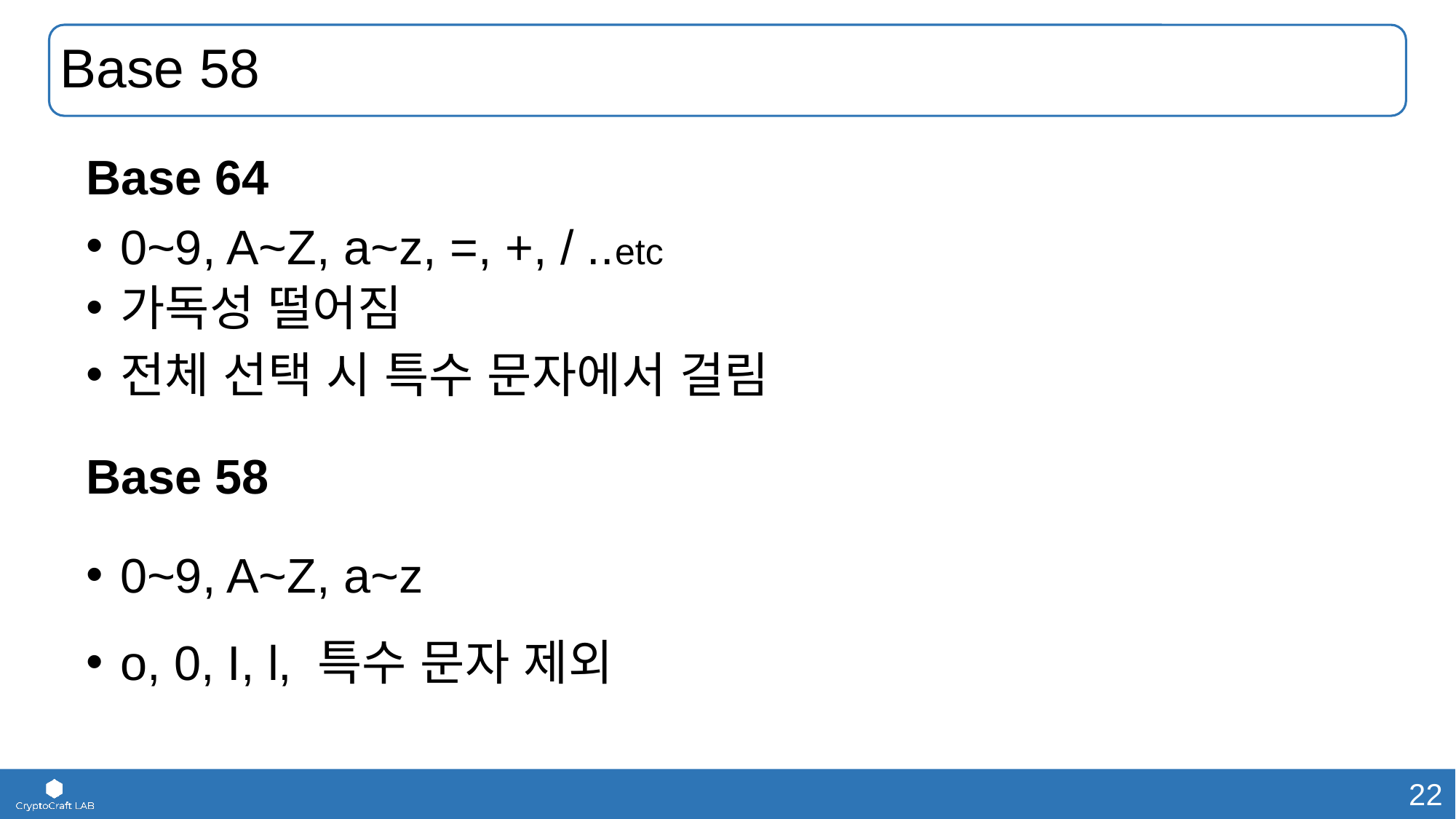

# Base 58
Base 64
0~9, A~Z, a~z, =, +, / ..etc
가독성 떨어짐
전체 선택 시 특수 문자에서 걸림
Base 58
0~9, A~Z, a~z
o, 0, I, l, 특수 문자 제외